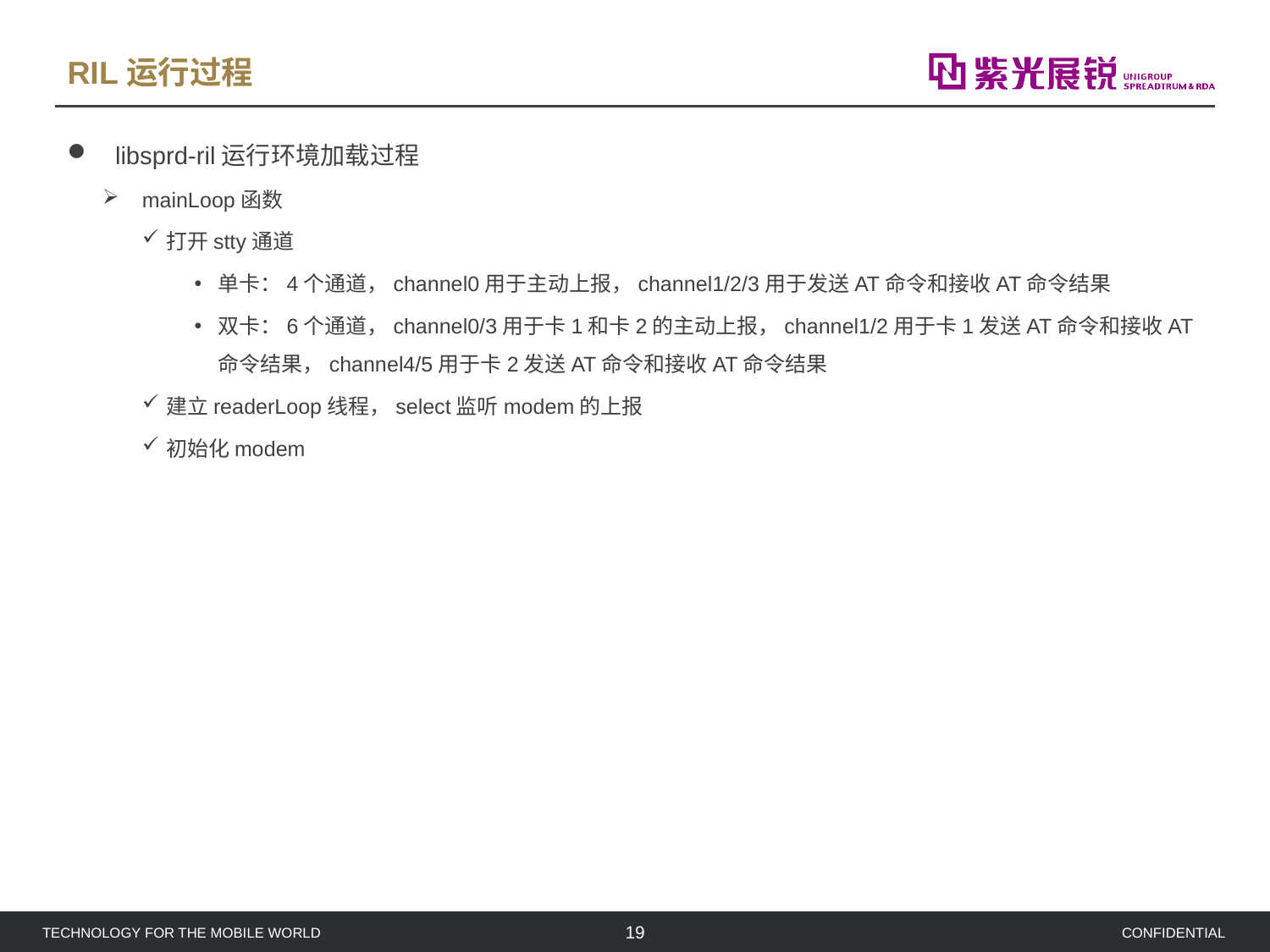

# RIL运行过程
libsprd-ril运行环境加载过程
mainLoop函数
打开stty通道
单卡：4个通道，channel0用于主动上报，channel1/2/3用于发送AT命令和接收AT命令结果
双卡：6个通道，channel0/3用于卡1和卡2的主动上报，channel1/2用于卡1发送AT命令和接收AT命令结果，channel4/5用于卡2发送AT命令和接收AT命令结果
建立readerLoop线程，select监听modem的上报
初始化modem